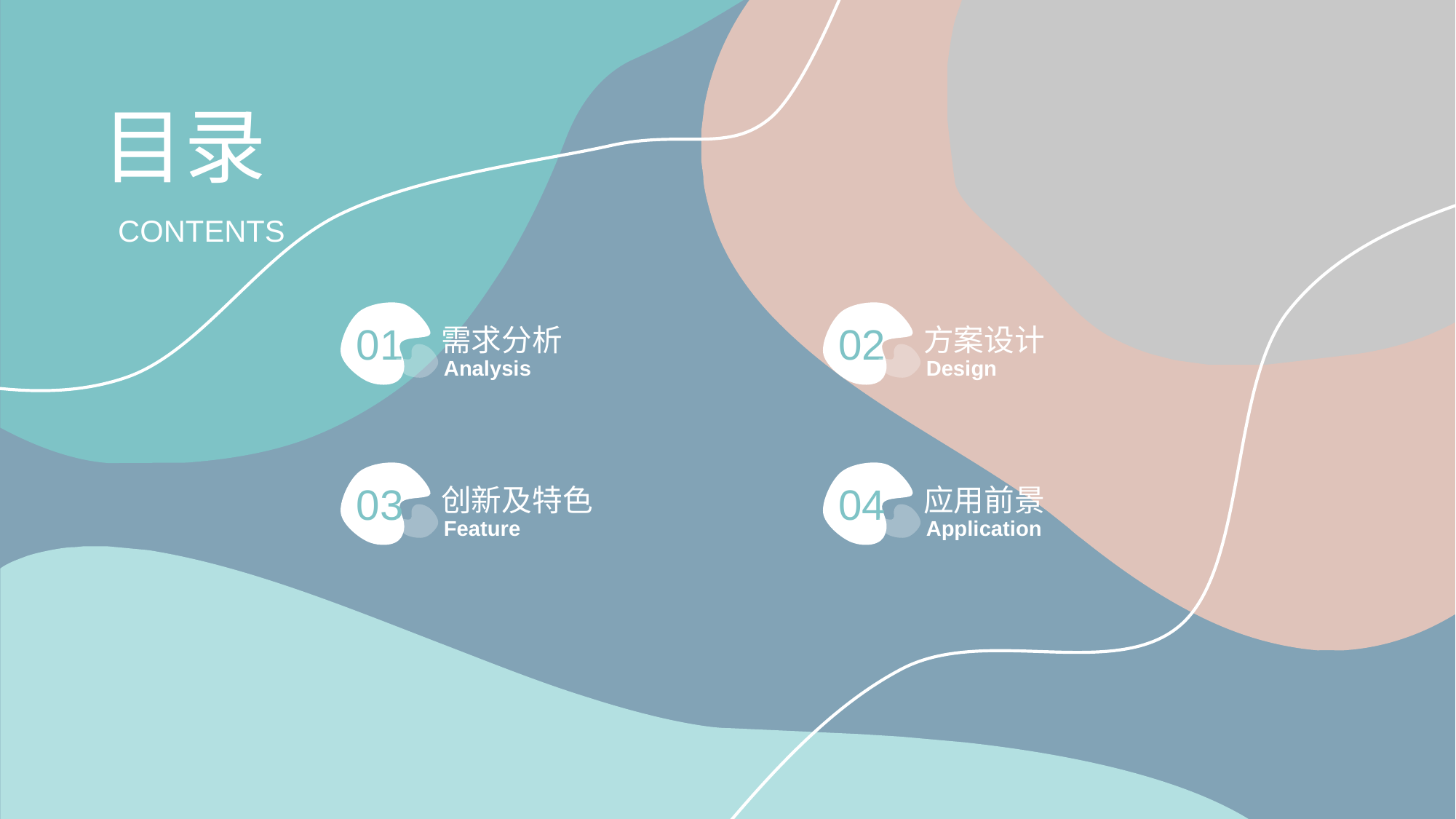

51PPT模板网   www.51pp tmoban.com

https://www.ypppt.com/
目录

CONTENTS

01
需求分析

Analysis

02
方案设计

Design

03
创新及特色

Feature

04
应用前景

Application